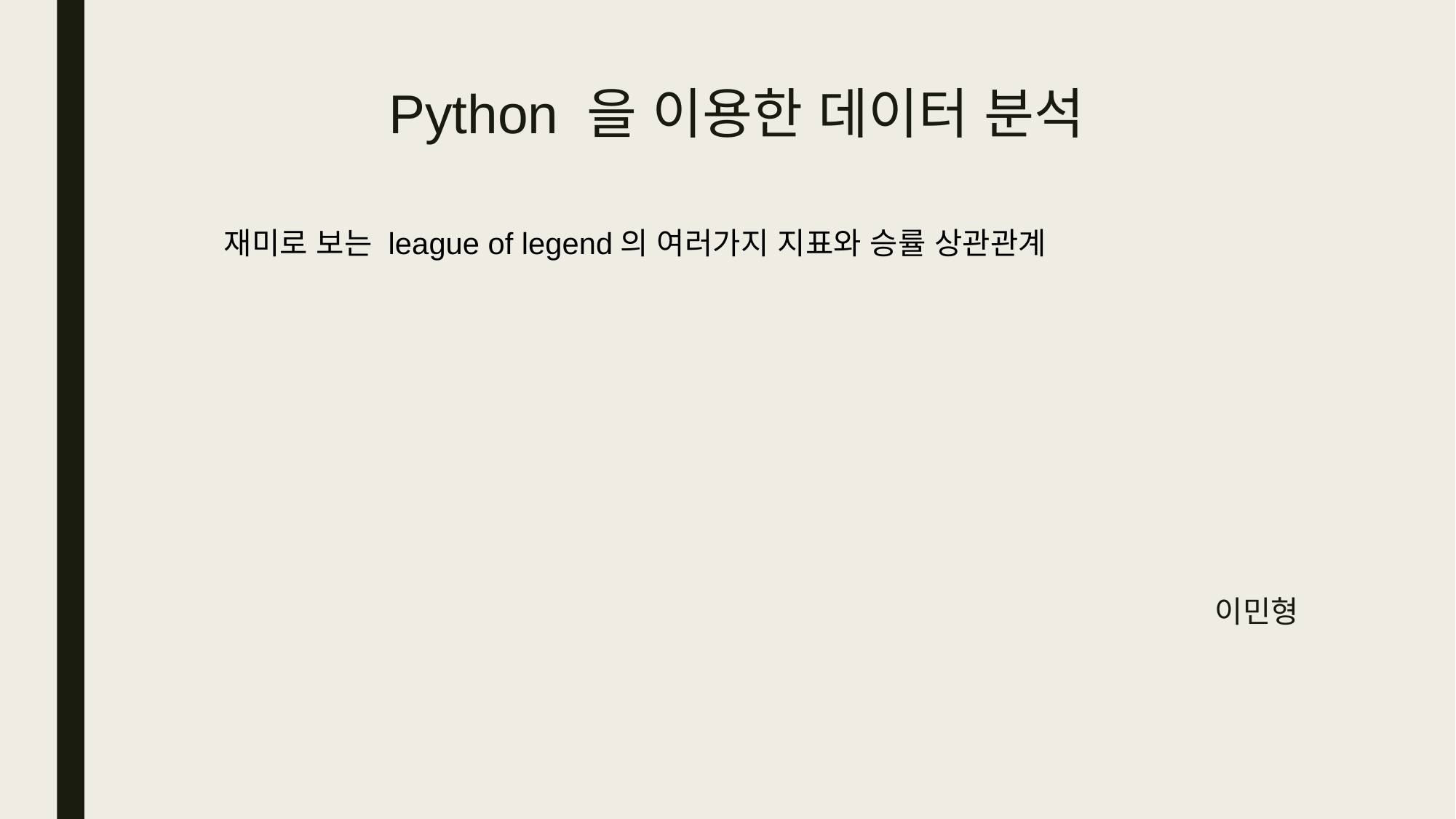

# Python 을 이용한 데이터 분석
재미로 보는 league of legend의 여러가지 지표와 승률 상관관계

이민형